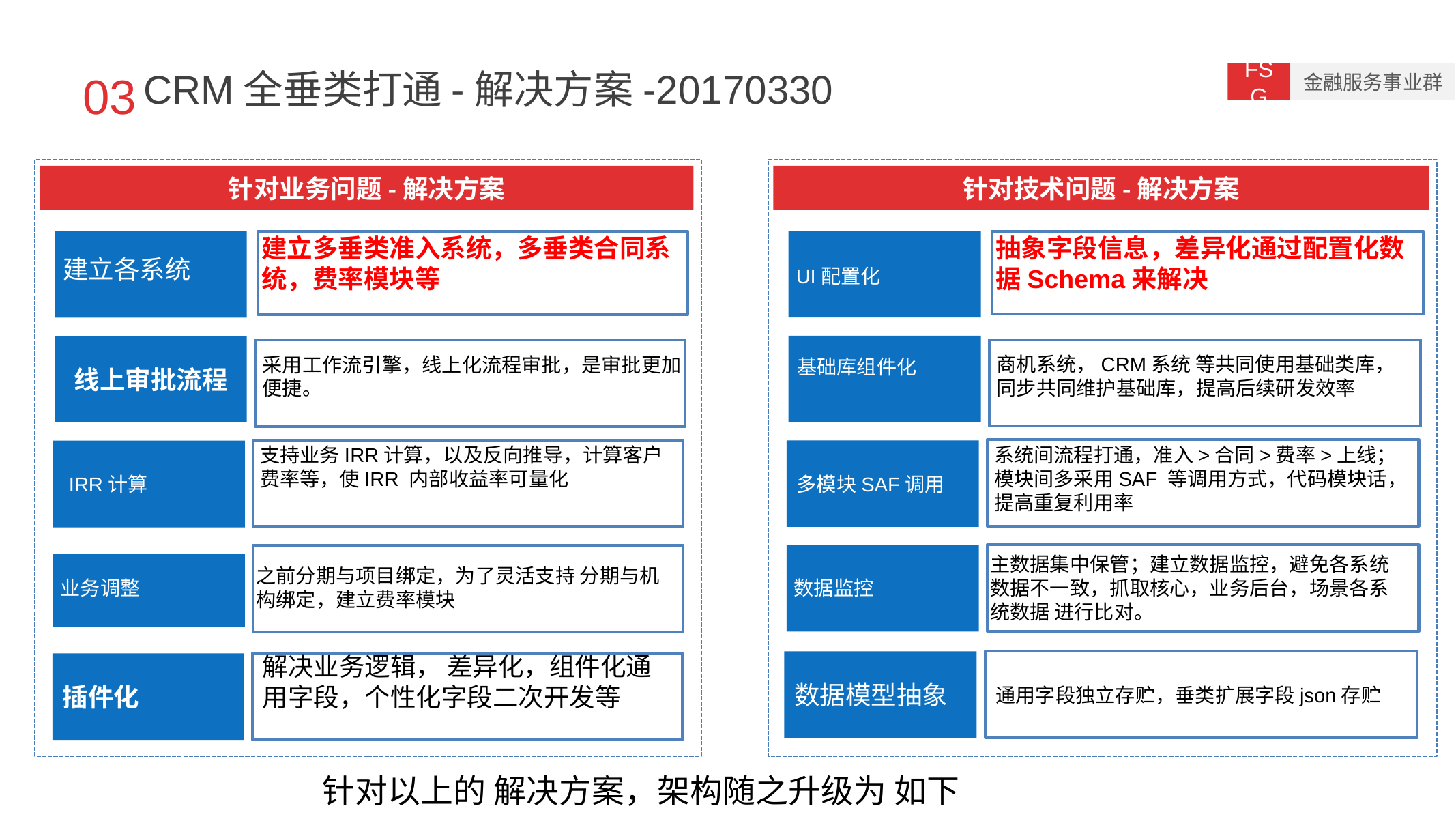

03
CRM全垂类打通-解决方案-20170330

针对业务问题-解决方案
建立多垂类准入系统，多垂类合同系统，费率模块等

建立各系统
线上审批流程

采用工作流引擎，线上化流程审批，是审批更加便捷。

支持业务IRR计算，以及反向推导，计算客户费率等，使IRR 内部收益率可量化

 IRR计算

之前分期与项目绑定，为了灵活支持 分期与机构绑定，建立费率模块
业务调整

针对技术问题-解决方案
抽象字段信息，差异化通过配置化数据Schema来解决

UI配置化

商机系统，CRM系统 等共同使用基础类库，
同步共同维护基础库，提高后续研发效率
基础库组件化
系统间流程打通，准入>合同>费率>上线；
模块间多采用SAF 等调用方式，代码模块话，提高重复利用率

多模块SAF调用

主数据集中保管；建立数据监控，避免各系统数据不一致，抓取核心，业务后台，场景各系统数据 进行比对。

数据监控
数据模型抽象
通用字段独立存贮，垂类扩展字段json存贮
插件化
解决业务逻辑， 差异化，组件化通用字段，个性化字段二次开发等

针对以上的 解决方案，架构随之升级为 如下
数据监控